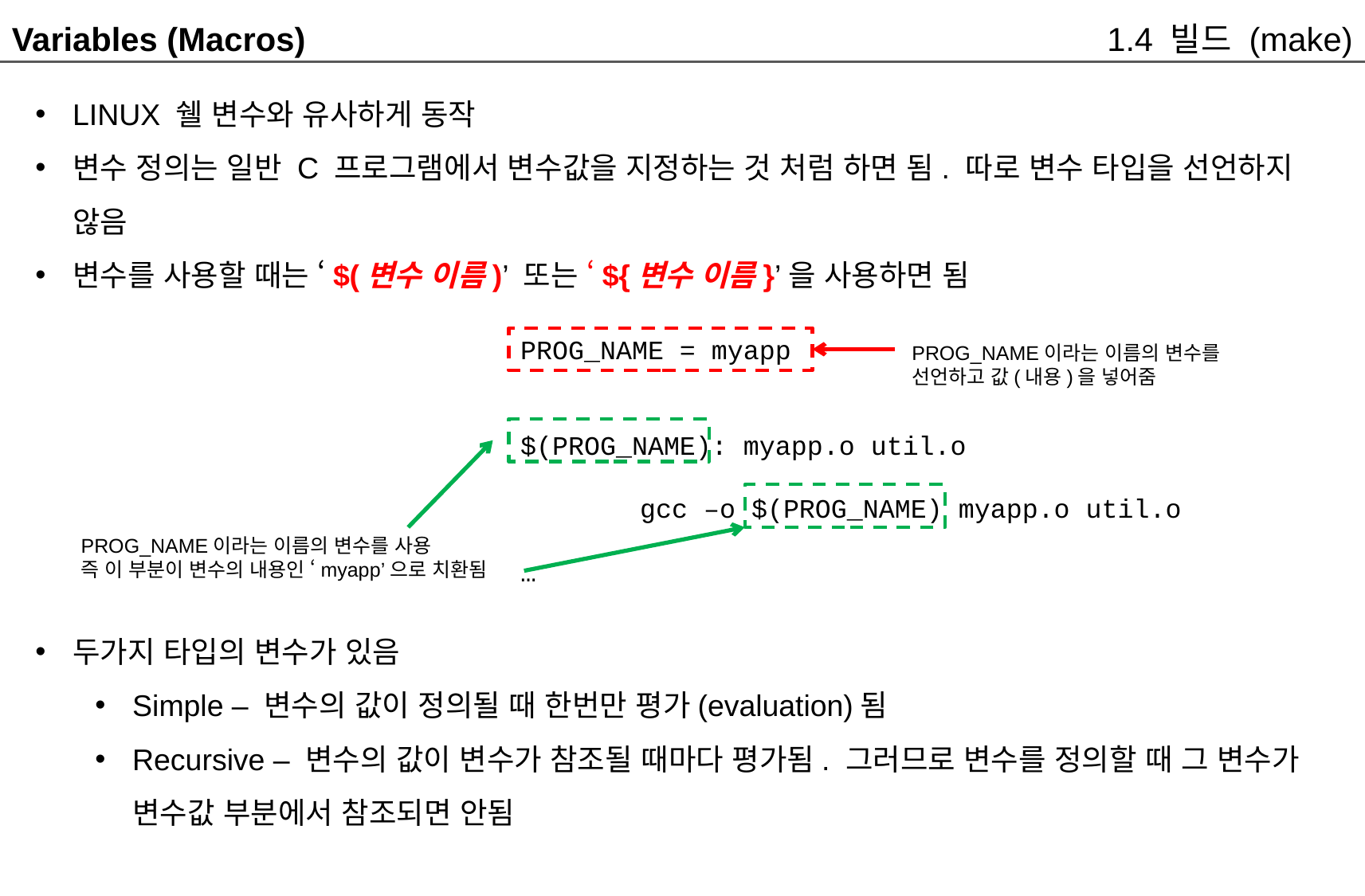

Variables (Macros)
1.4 빌드 (make)
LINUX 쉘 변수와 유사하게 동작
변수 정의는 일반 C 프로그램에서 변수값을 지정하는 것 처럼 하면 됨. 따로 변수 타입을 선언하지 않음
변수를 사용할 때는 ‘$(변수 이름)’ 또는 ‘${변수 이름}’을 사용하면 됨

두가지 타입의 변수가 있음
Simple – 변수의 값이 정의될 때 한번만 평가(evaluation)됨
Recursive – 변수의 값이 변수가 참조될 때마다 평가됨. 그러므로 변수를 정의할 때 그 변수가 변수값 부분에서 참조되면 안됨
PROG_NAME = myapp

$(PROG_NAME): myapp.o util.o

	gcc –o $(PROG_NAME) myapp.o util.o

…

PROG_NAME이라는 이름의 변수를 선언하고 값(내용)을 넣어줌

PROG_NAME이라는 이름의 변수를 사용
즉 이 부분이 변수의 내용인 ‘myapp’으로 치환됨